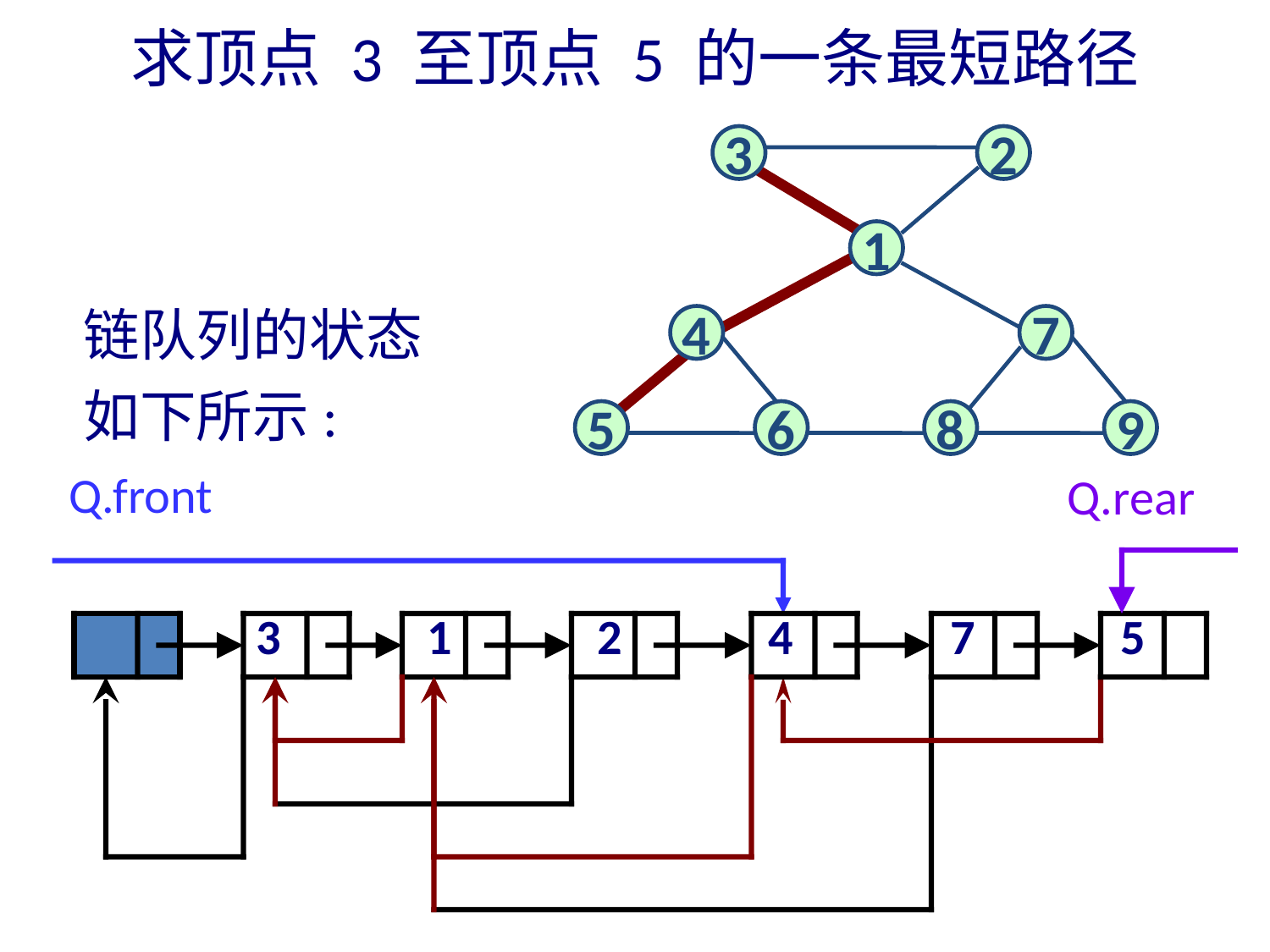

# 求顶点 3 至顶点 5 的一条最短路径
3
2

1

4
7

5
6
8
9

链队列的状态如下所示:
Q.front

Q.rear

 3             1             2             4              7             5